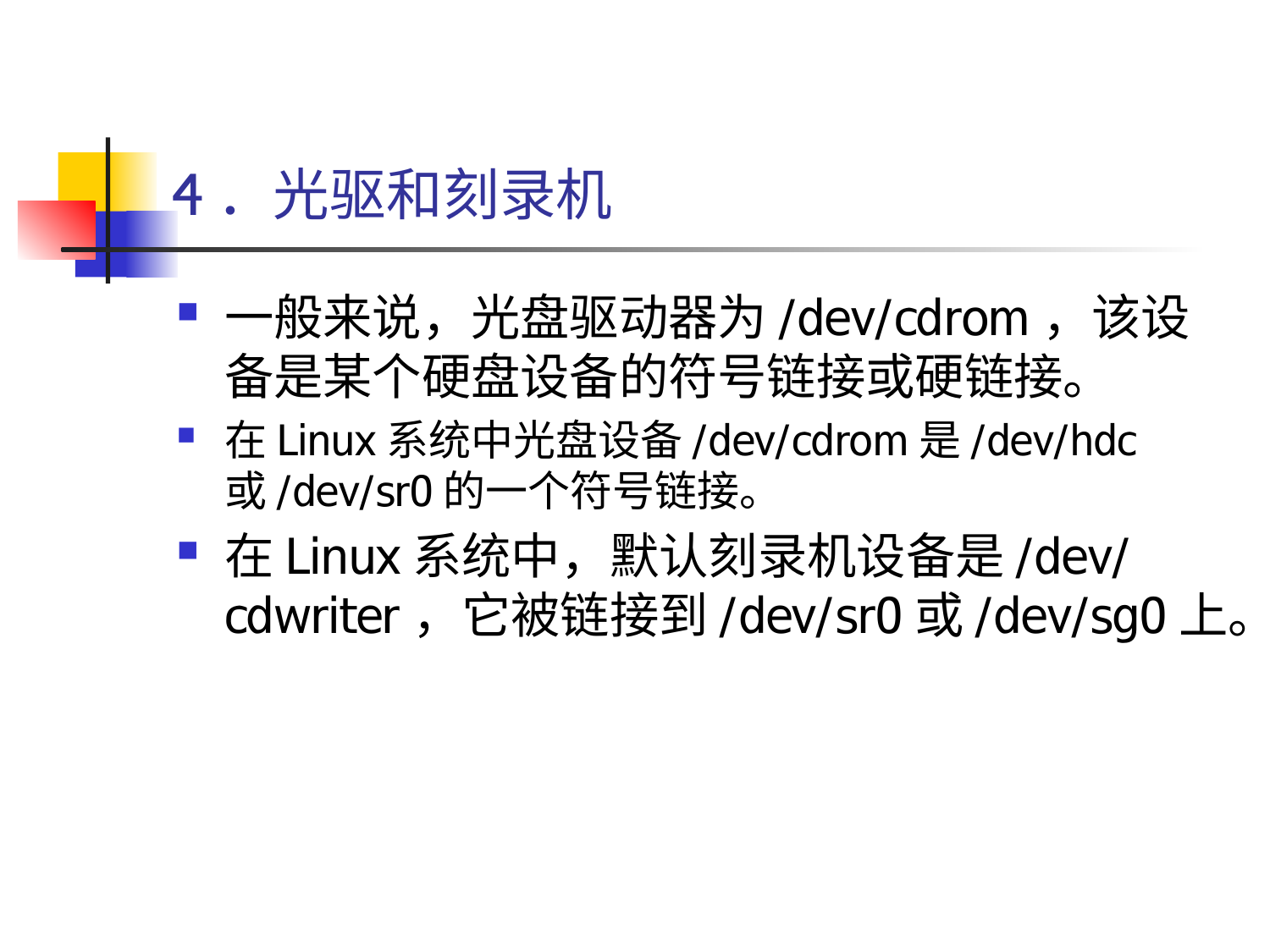

# 4．光驱和刻录机
一般来说，光盘驱动器为/dev/cdrom，该设备是某个硬盘设备的符号链接或硬链接。
在Linux系统中光盘设备/dev/cdrom是/dev/hdc或/dev/sr0的一个符号链接。
在Linux系统中，默认刻录机设备是/dev/cdwriter，它被链接到/dev/sr0或/dev/sg0上。